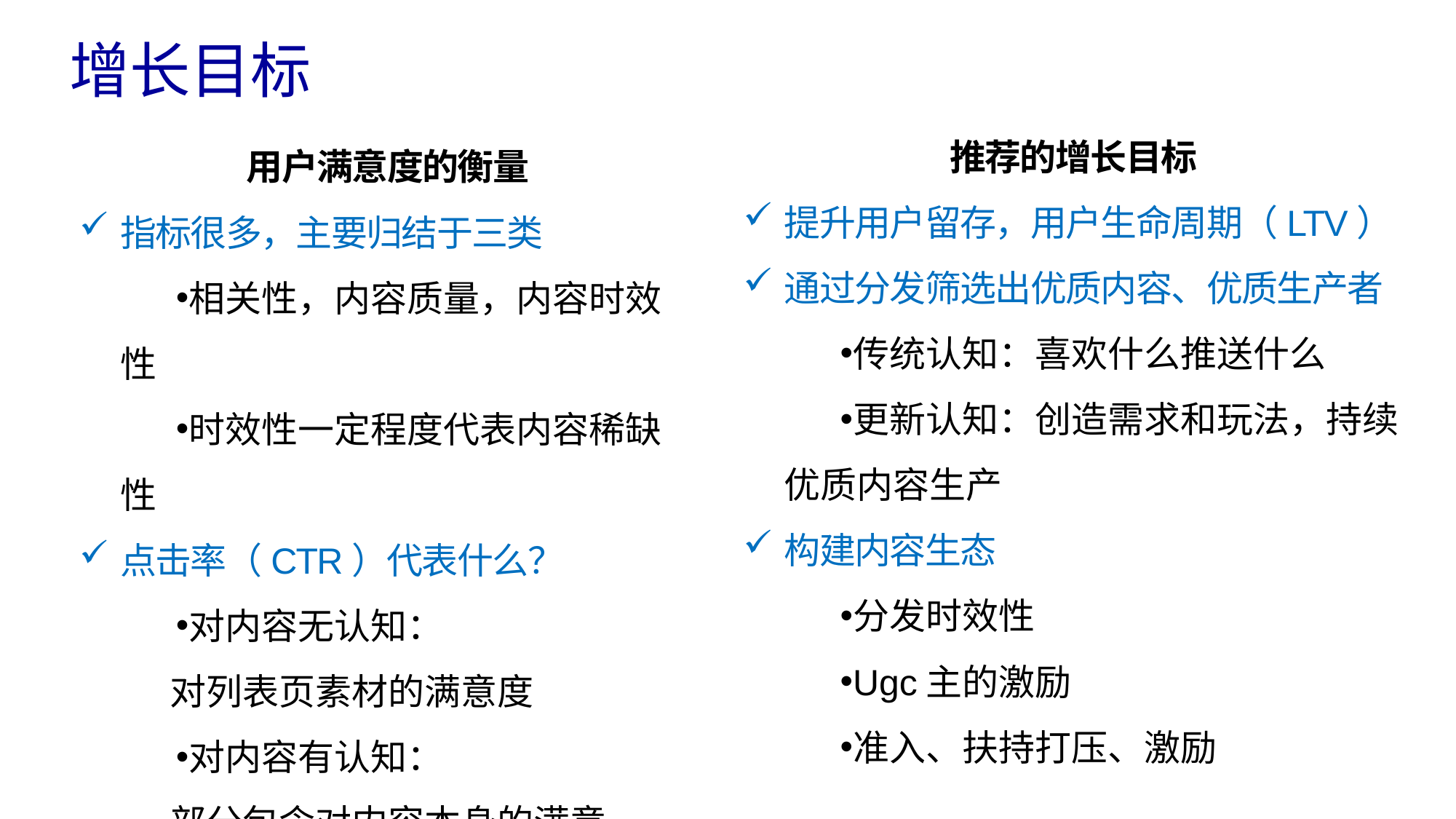

增长目标
推荐的增长目标
提升用户留存，用户生命周期（LTV）
通过分发筛选出优质内容、优质生产者
传统认知：喜欢什么推送什么
更新认知：创造需求和玩法，持续优质内容生产
构建内容生态
分发时效性
Ugc主的激励
准入、扶持打压、激励
用户满意度的衡量
指标很多，主要归结于三类
相关性，内容质量，内容时效性
时效性一定程度代表内容稀缺性
点击率（CTR）代表什么？
对内容无认知：
     对列表页素材的满意度
对内容有认知：
     部分包含对内容本身的满意
点赞、分享、评论